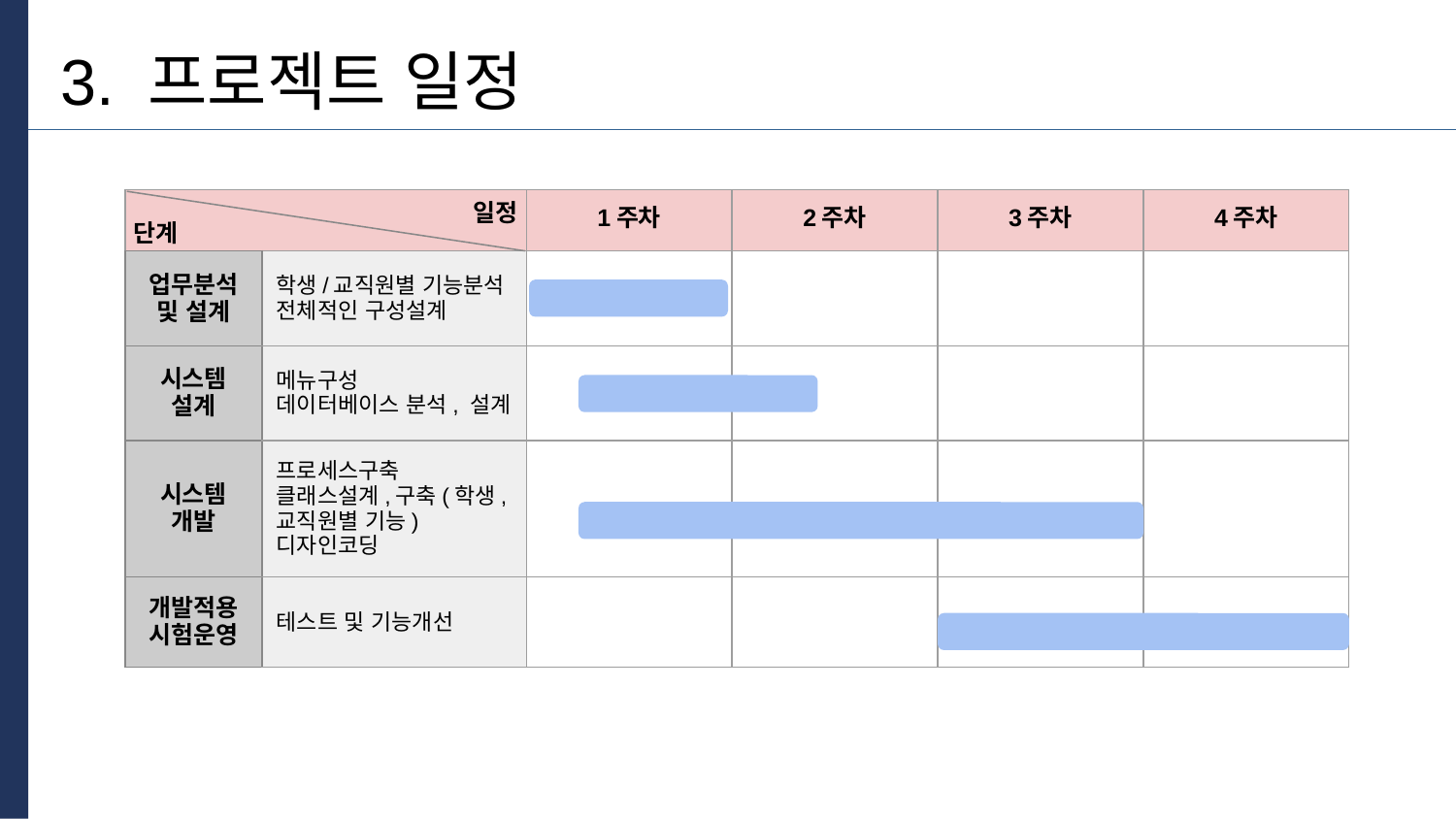

# 3. 프로젝트 일정
일정
단계
|  |  | 1주차 | 2주차 | 3주차 | 4주차 |
| --- | --- | --- | --- | --- | --- |
| 업무분석 및 설계 | 학생/교직원별 기능분석 전체적인 구성설계 |  |  |  |  |
| 시스템 설계 | 메뉴구성 데이터베이스 분석, 설계 |  |  |  |  |
| 시스템 개발 | 프로세스구축 클래스설계,구축(학생,교직원별 기능) 디자인코딩 |  |  |  |  |
| 개발적용시험운영 | 테스트 및 기능개선 |  |  |  |  |